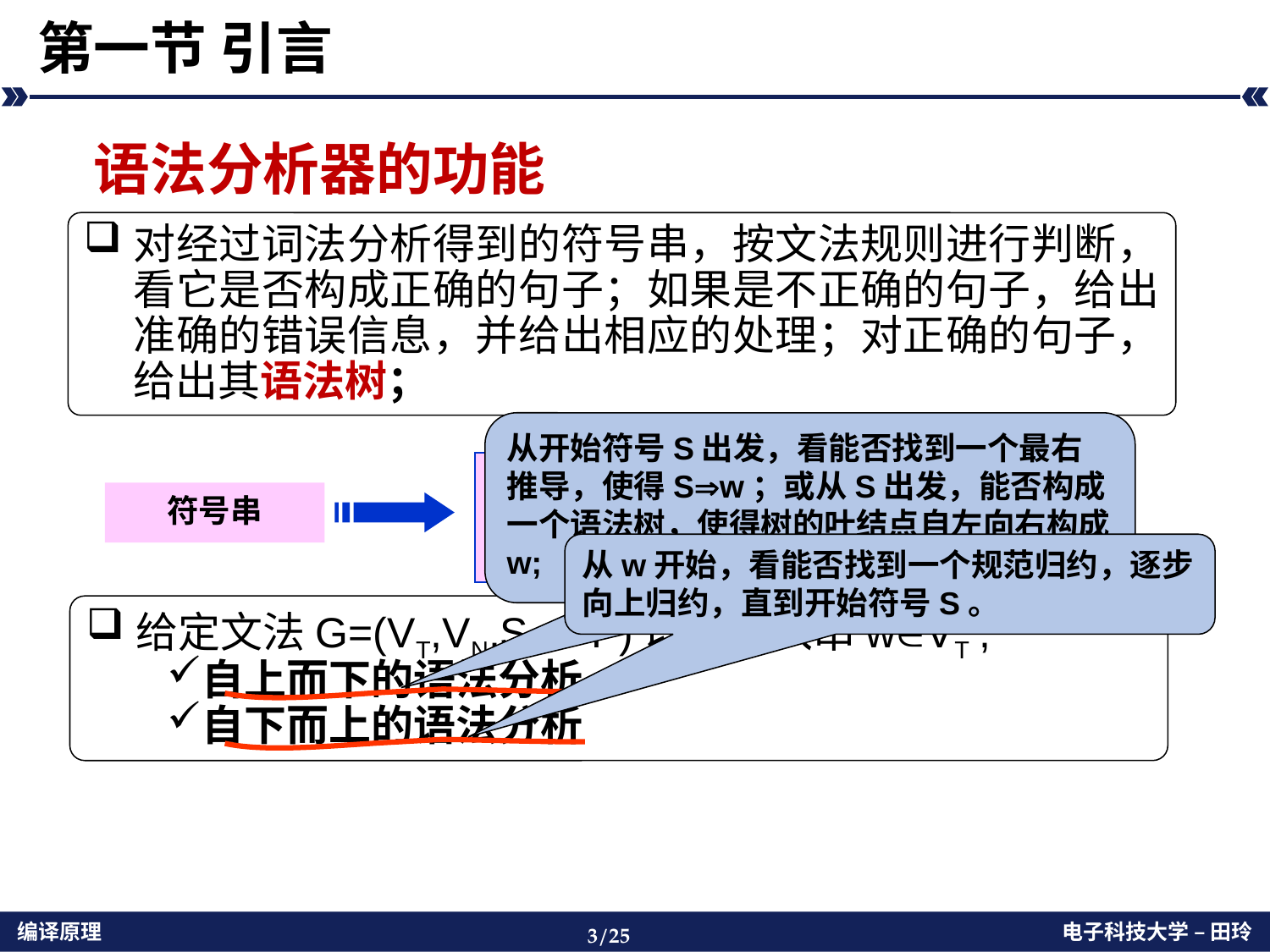

# 第一节 引言
语法分析器的功能
对经过词法分析得到的符号串，按文法规则进行判断，看它是否构成正确的句子；如果是不正确的句子，给出准确的错误信息，并给出相应的处理；对正确的句子，给出其语法树；
从开始符号S出发，看能否找到一个最右推导，使得S⇒w；或从S出发，能否构成一个语法树，使得树的叶结点自左向右构成w;
语法分析器
正确句子的语法树

符号串

报告错误信息

从w开始，看能否找到一个规范归约，逐步向上归约，直到开始符号S。
给定文法G=(VT,VN,S，P)以及输入串w∈VT*,
自上而下的语法分析
自下而上的语法分析